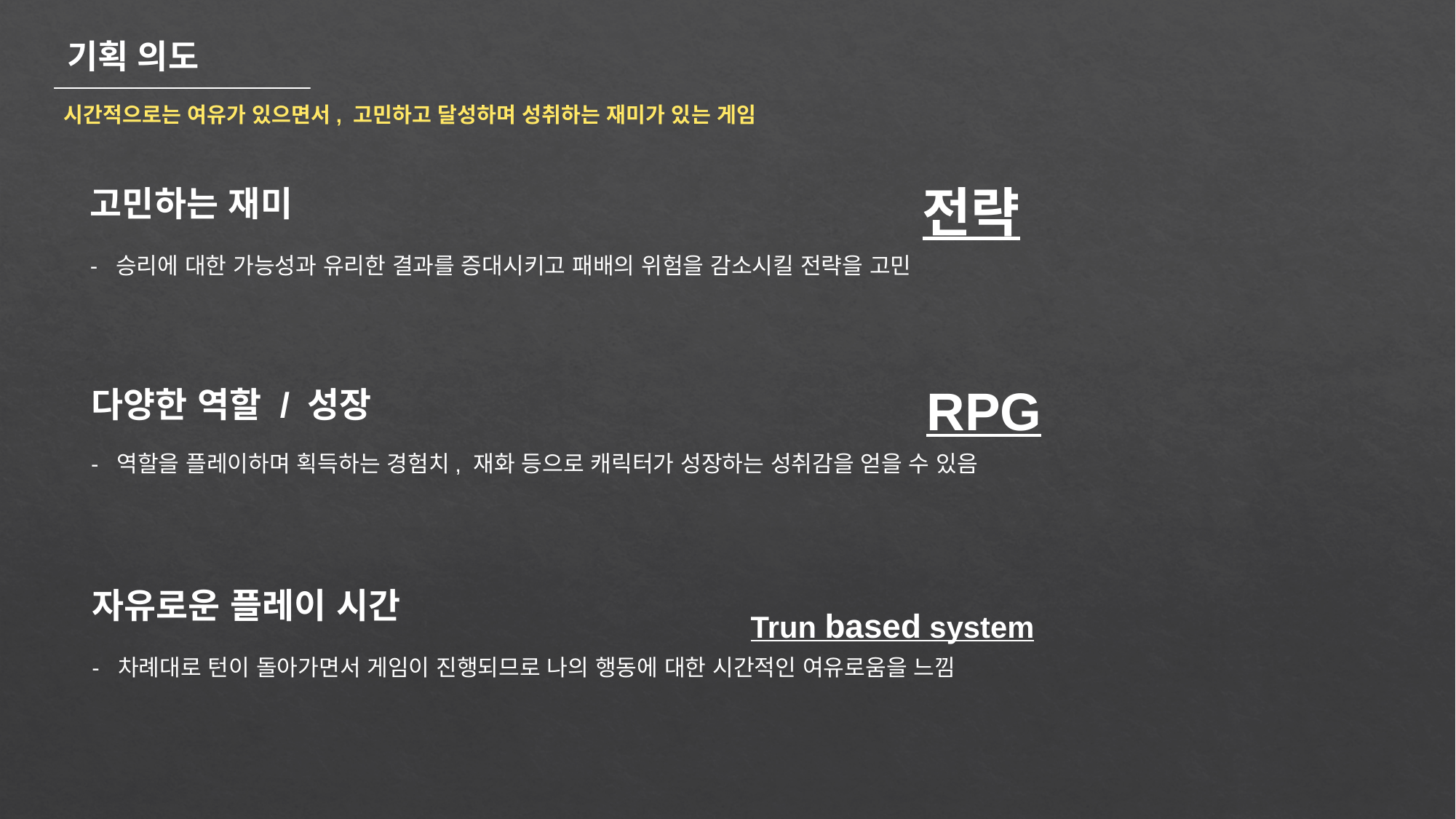

기획 의도
시간적으로는 여유가 있으면서, 고민하고 달성하며 성취하는 재미가 있는 게임
전략
고민하는 재미
-  승리에 대한 가능성과 유리한 결과를 증대시키고 패배의 위험을 감소시킬 전략을 고민
RPG
다양한 역할 / 성장
-  역할을 플레이하며 획득하는 경험치, 재화 등으로 캐릭터가 성장하는 성취감을 얻을 수 있음
자유로운 플레이 시간
-  차례대로 턴이 돌아가면서 게임이 진행되므로 나의 행동에 대한 시간적인 여유로움을 느낌
Trun based system